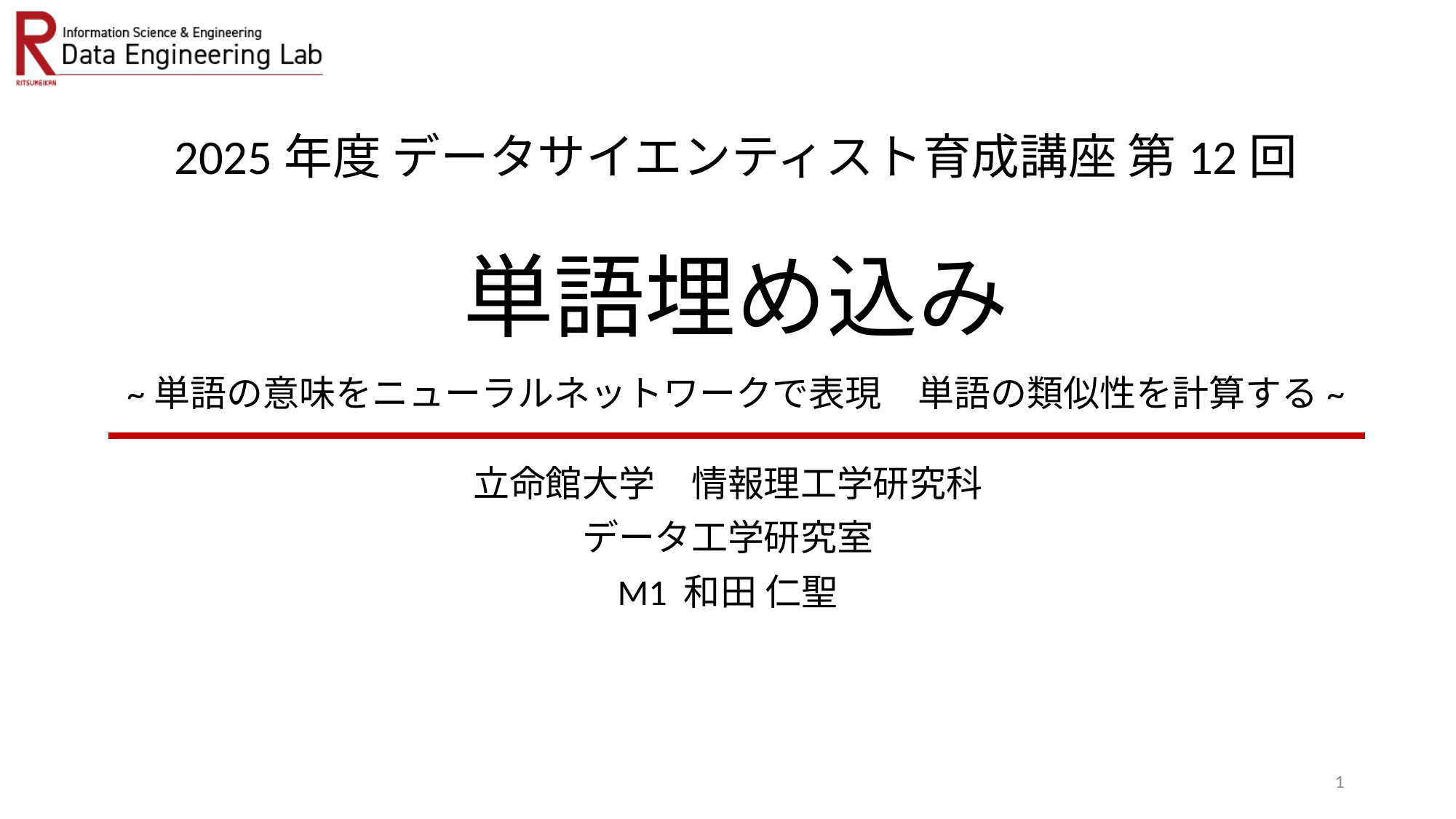

# 2025年度 データサイエンティスト育成講座 第12回 単語埋め込み ~単語の意味をニューラルネットワークで表現　単語の類似性を計算する~
立命館大学　情報理工学研究科
データ工学研究室
M1 和田 仁聖
1